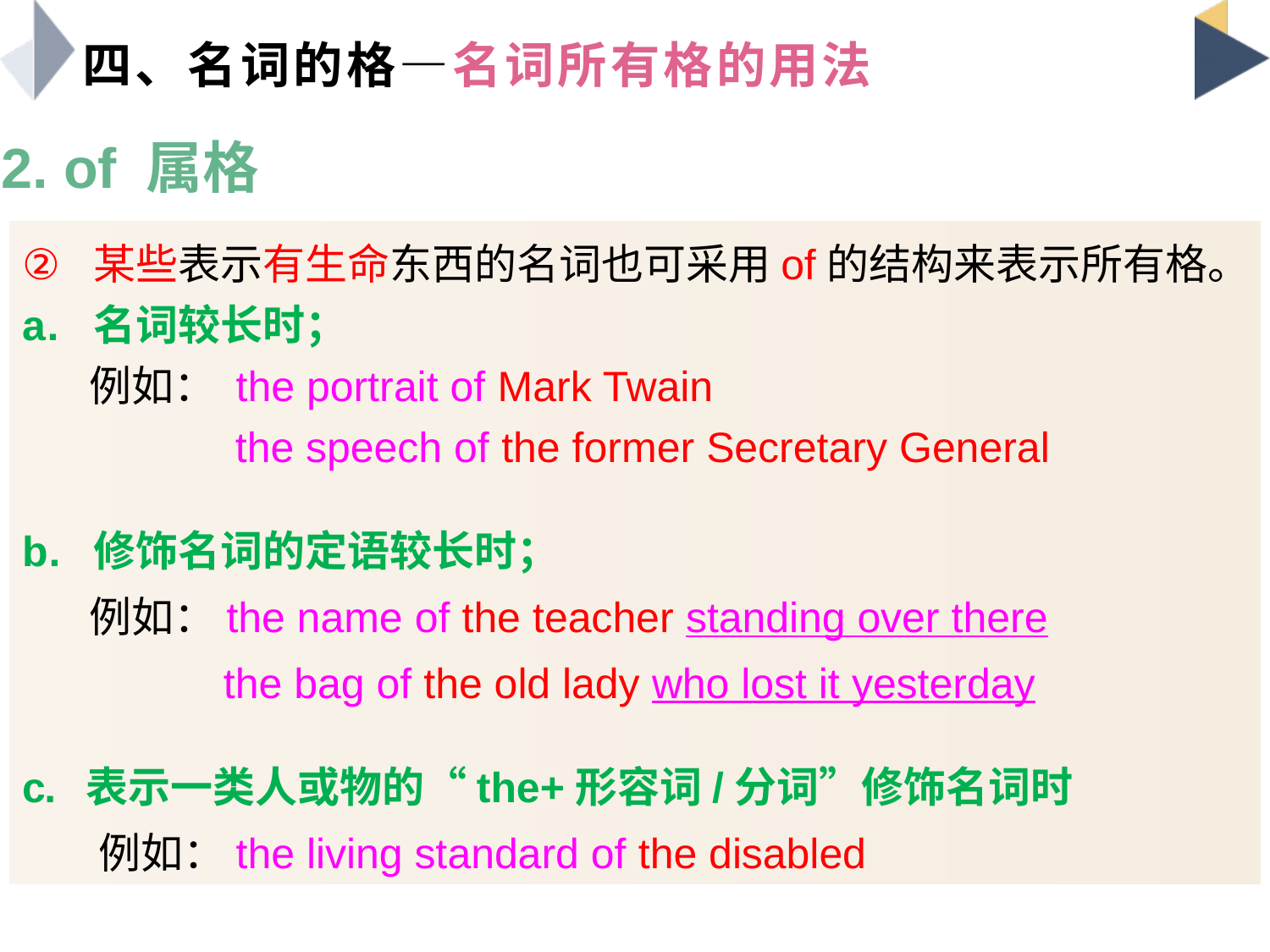

# 四、名词的格—名词所有格的用法
2. of 属格
某些表示有生命东西的名词也可采用of的结构来表示所有格。
名词较长时；
      例如： the portrait of Mark Twain
                  the speech of the former Secretary General

修饰名词的定语较长时；
      例如：the name of the teacher standing over there
                 the bag of the old lady who lost it yesterday

表示一类人或物的“the+形容词/分词”修饰名词时
       例如：the living standard of the disabled